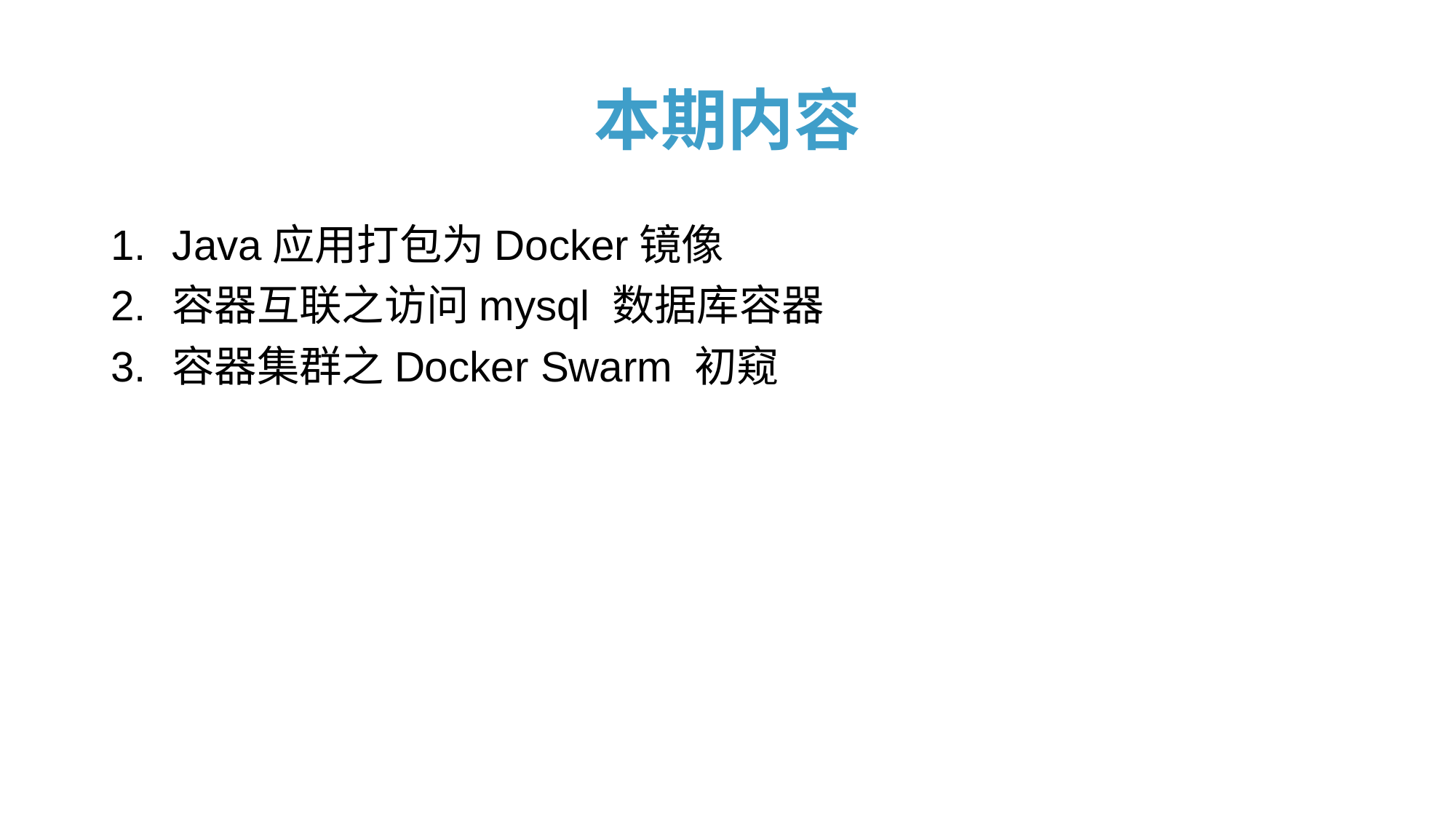

# 本期内容
Java应用打包为Docker镜像
容器互联之访问mysql 数据库容器
容器集群之Docker Swarm 初窥